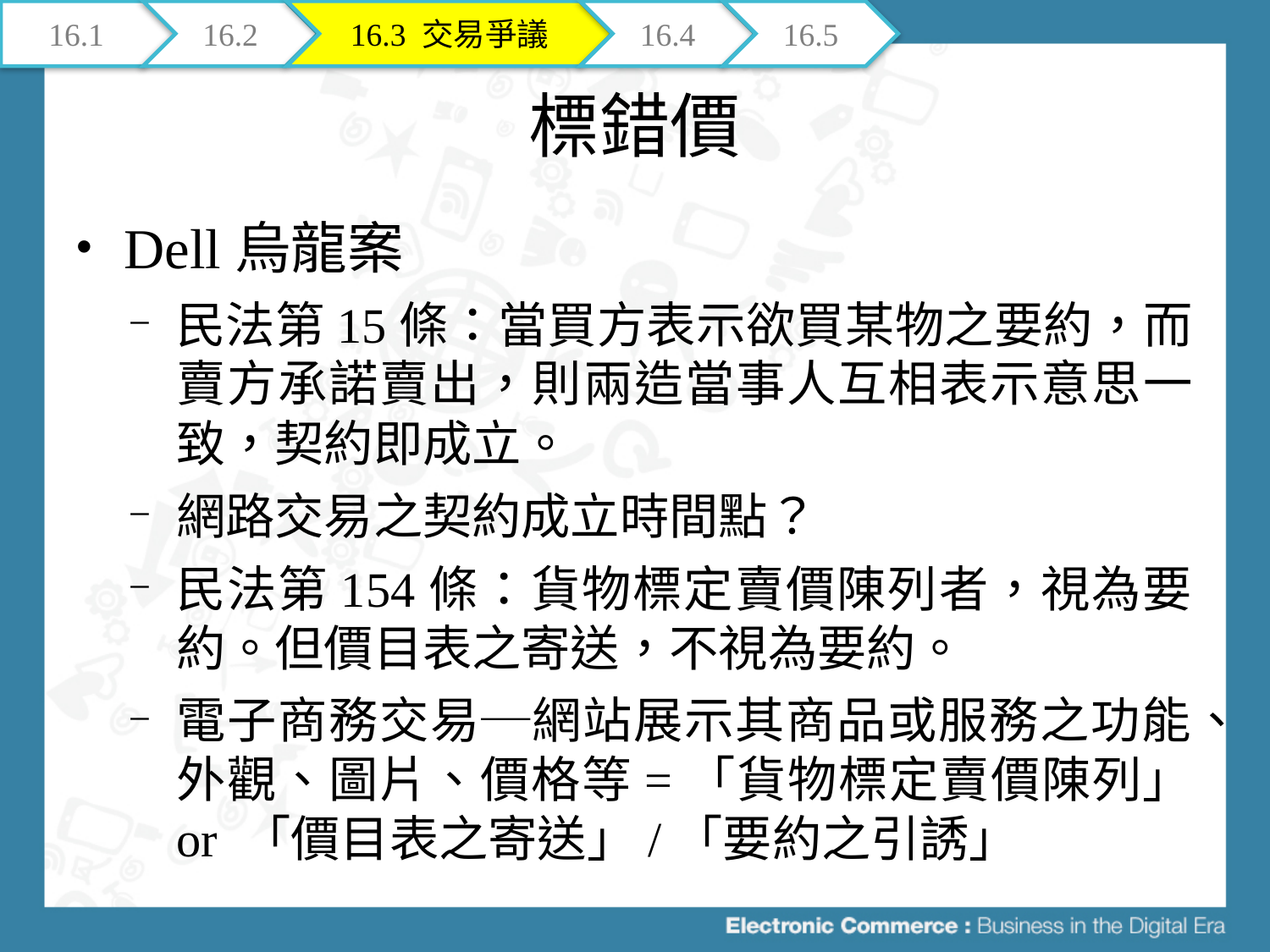

16.1
16.2
16.3 交易爭議
16.4
16.5
# 標錯價
Dell烏龍案
民法第15條：當買方表示欲買某物之要約，而賣方承諾賣出，則兩造當事人互相表示意思一致，契約即成立。
網路交易之契約成立時間點？
民法第154條：貨物標定賣價陳列者，視為要約。但價目表之寄送，不視為要約。
電子商務交易─網站展示其商品或服務之功能、外觀、圖片、價格等=「貨物標定賣價陳列」 or 「價目表之寄送」/「要約之引誘」